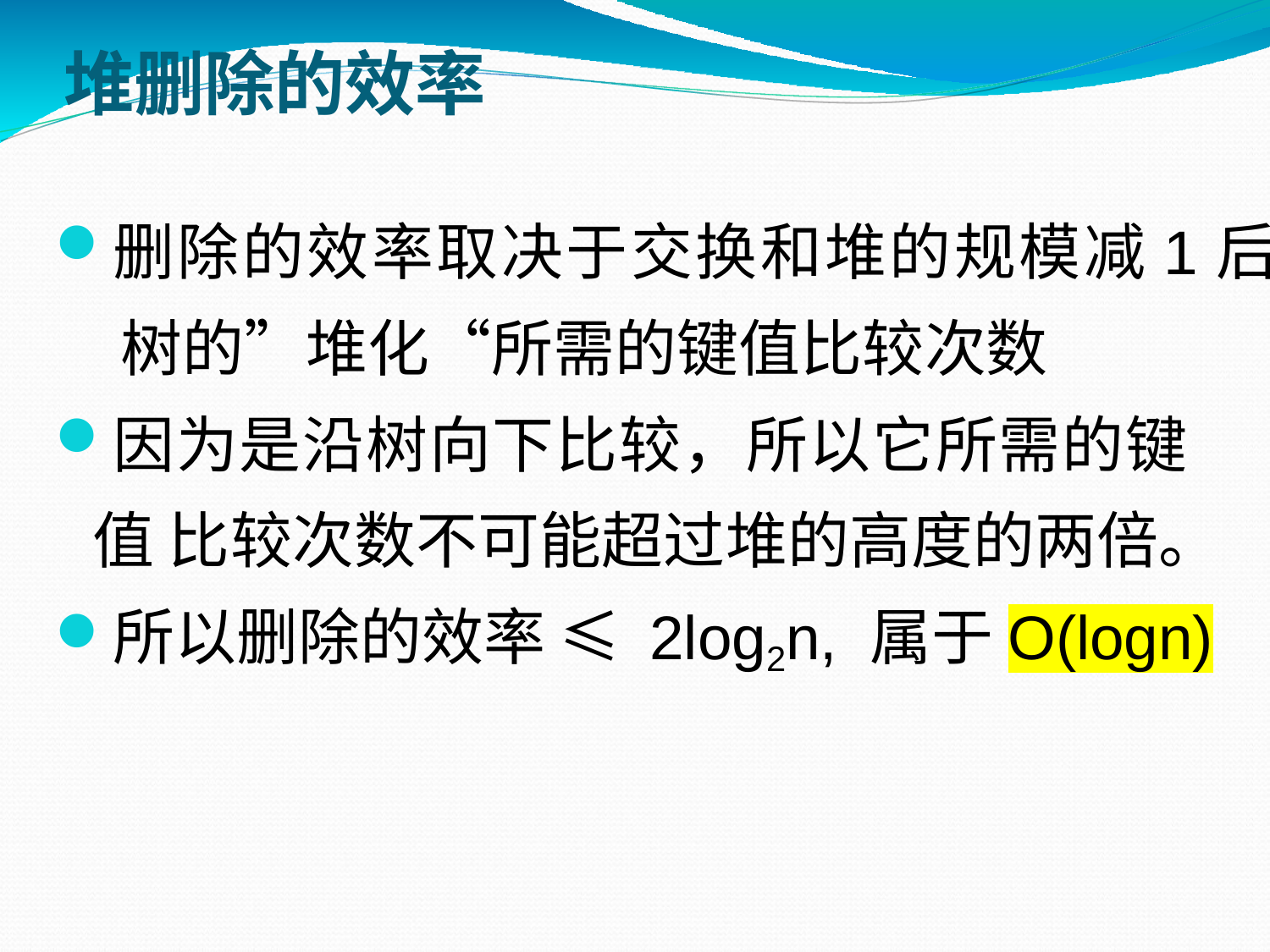

# 堆删除的效率
删除的效率取决于交换和堆的规模减1后，  树的”堆化“所需的键值比较次数
因为是沿树向下比较，所以它所需的键值 比较次数不可能超过堆的高度的两倍。
所以删除的效率 ≤ 2log2n, 属于O(logn)